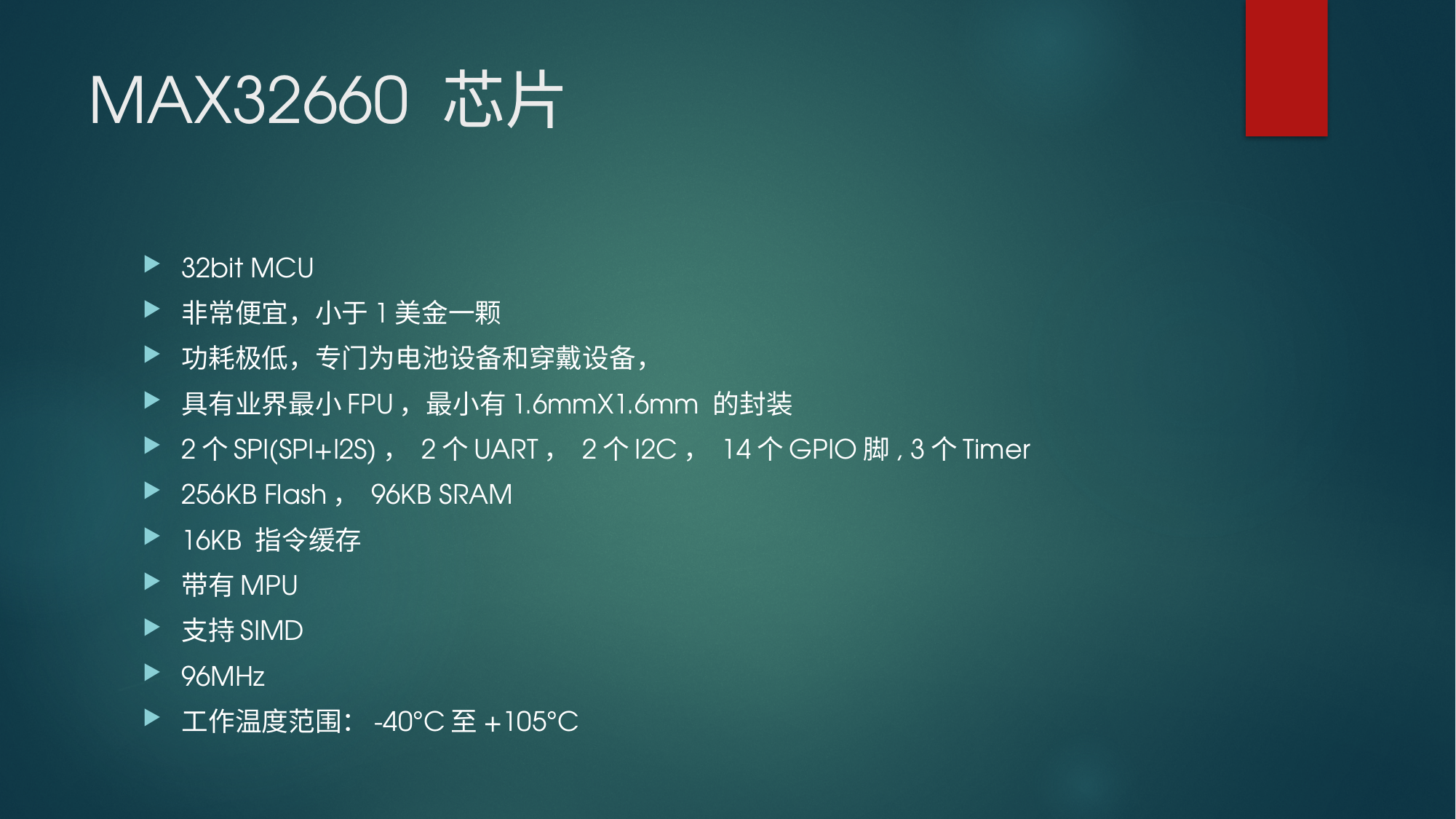

# MAX32660 芯片
32bit MCU
非常便宜，小于1美金一颗
功耗极低，专门为电池设备和穿戴设备，
具有业界最小FPU，最小有1.6mmX1.6mm 的封装
2个SPI(SPI+I2S)， 2个UART， 2个I2C， 14个GPIO脚, 3个Timer
256KB Flash， 96KB SRAM
16KB 指令缓存
带有MPU
支持SIMD
96MHz
工作温度范围：-40°C至+105°C